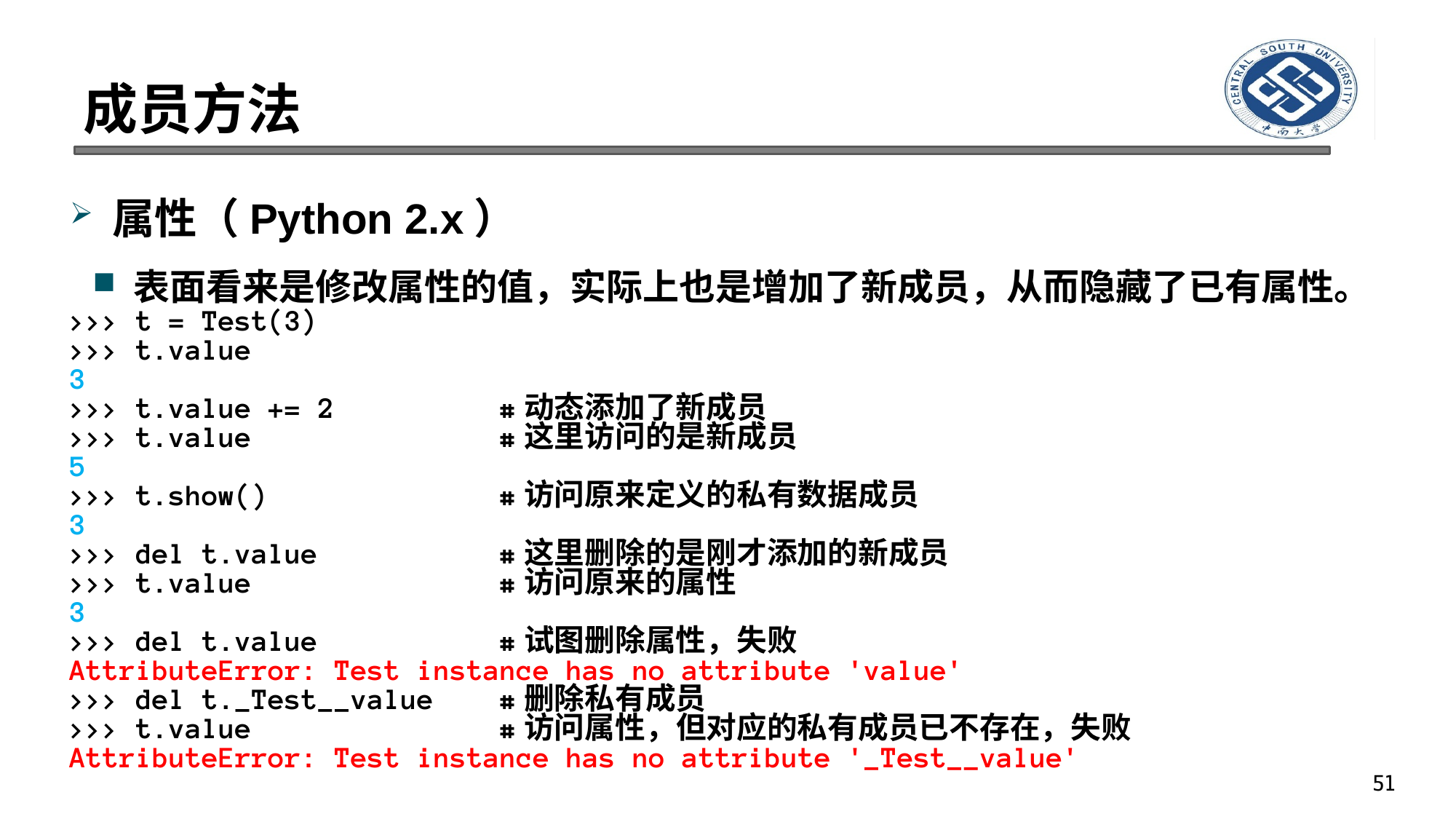

# 成员方法
属性（Python 2.x）
表面看来是修改属性的值，实际上也是增加了新成员，从而隐藏了已有属性。
>>> t = Test(3)
>>> t.value
3
>>> t.value += 2          #动态添加了新成员
>>> t.value               #这里访问的是新成员
5
>>> t.show()              #访问原来定义的私有数据成员
3
>>> del t.value           #这里删除的是刚才添加的新成员
>>> t.value               #访问原来的属性
3
>>> del t.value           #试图删除属性，失败
AttributeError: Test instance has no attribute 'value'
>>> del t._Test__value    #删除私有成员
>>> t.value               #访问属性，但对应的私有成员已不存在，失败
AttributeError: Test instance has no attribute '_Test__value'
51